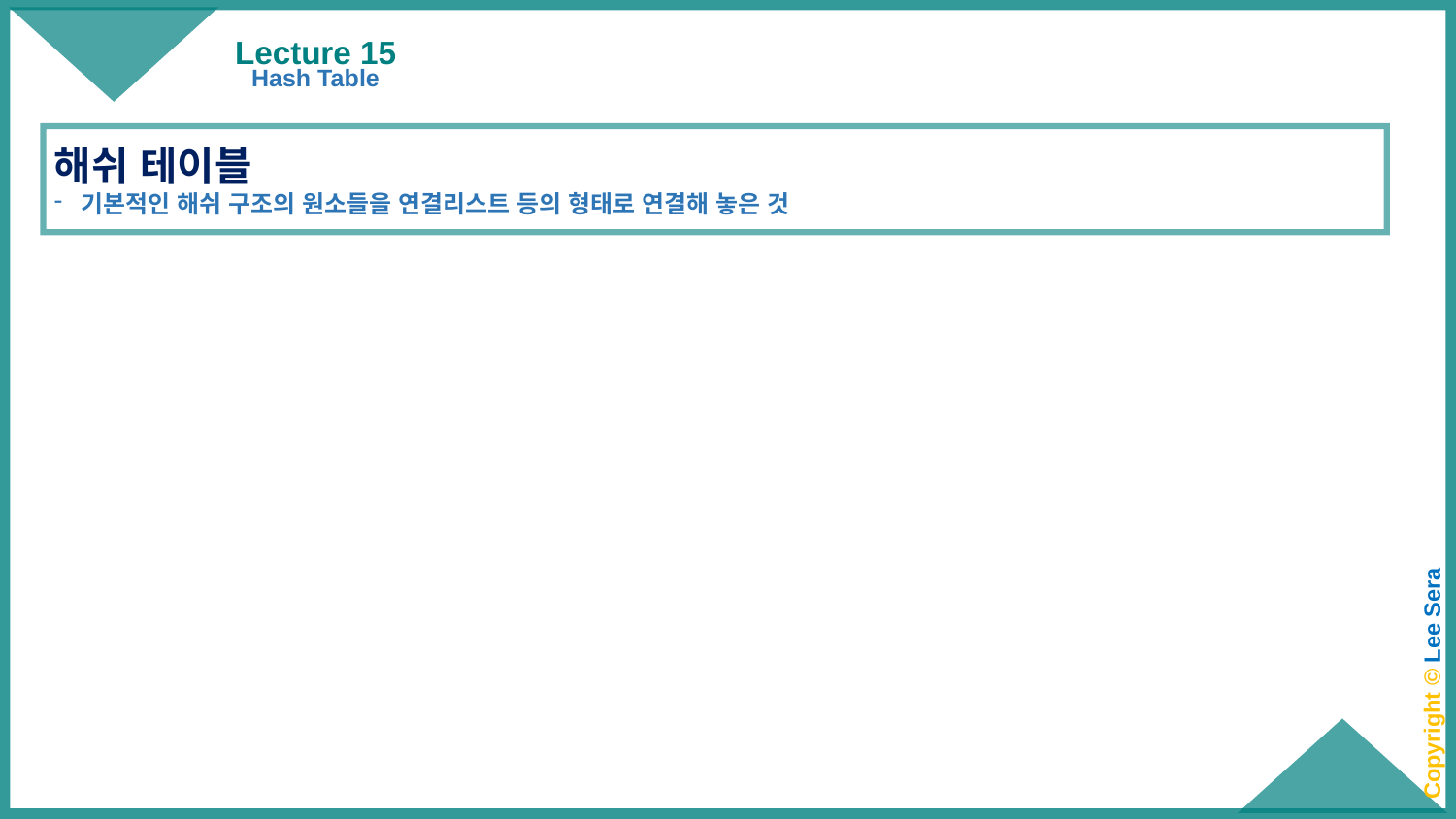

# Lecture 15
Hash Table
해쉬 테이블
기본적인 해쉬 구조의 원소들을 연결리스트 등의 형태로 연결해 놓은 것
Copyright © Lee Sera